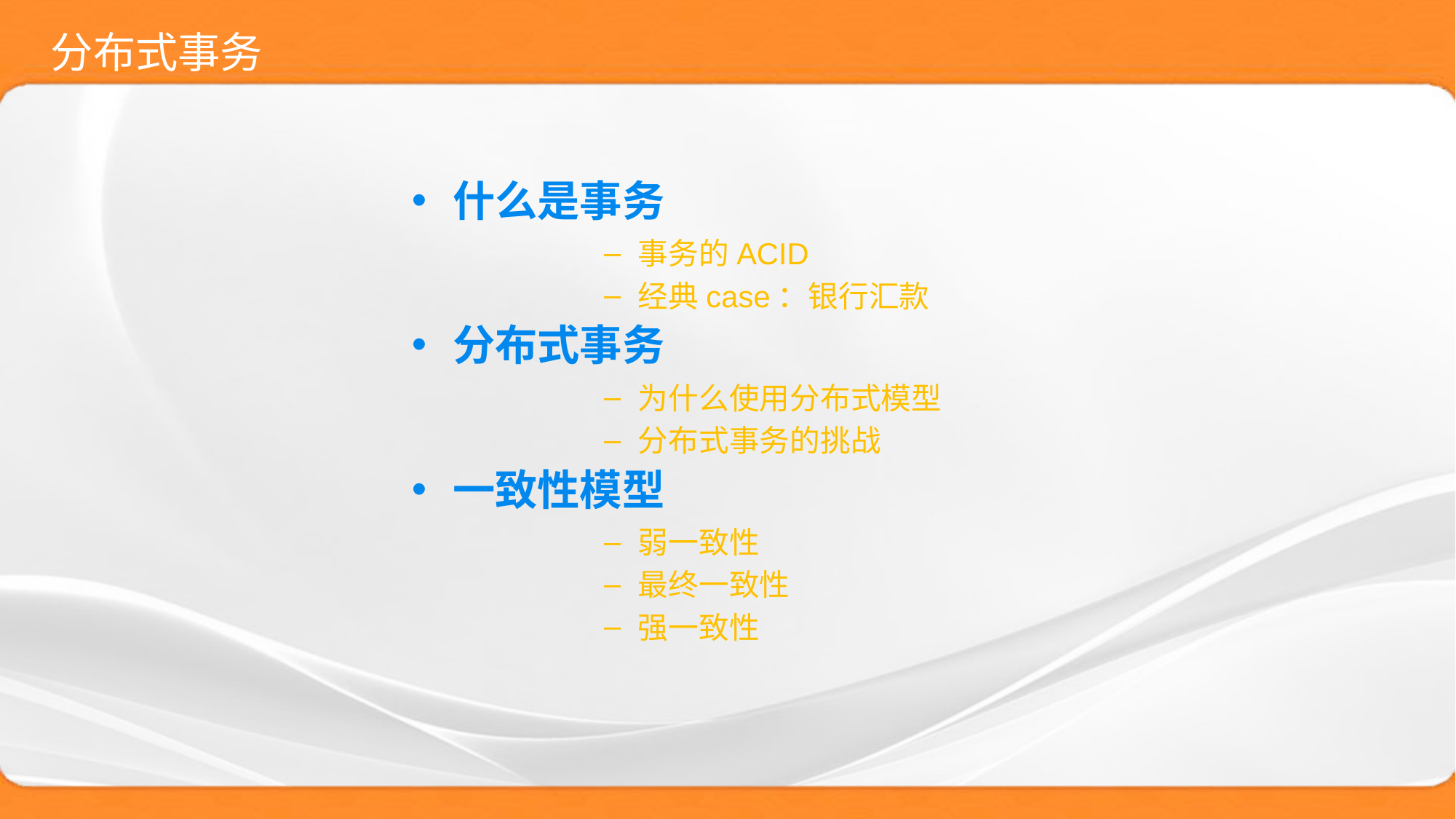

# 分布式事务
什么是事务

分布式事务

一致性模型

事务的ACID
经典case：银行汇款

为什么使用分布式模型
分布式事务的挑战

弱一致性
最终一致性
强一致性